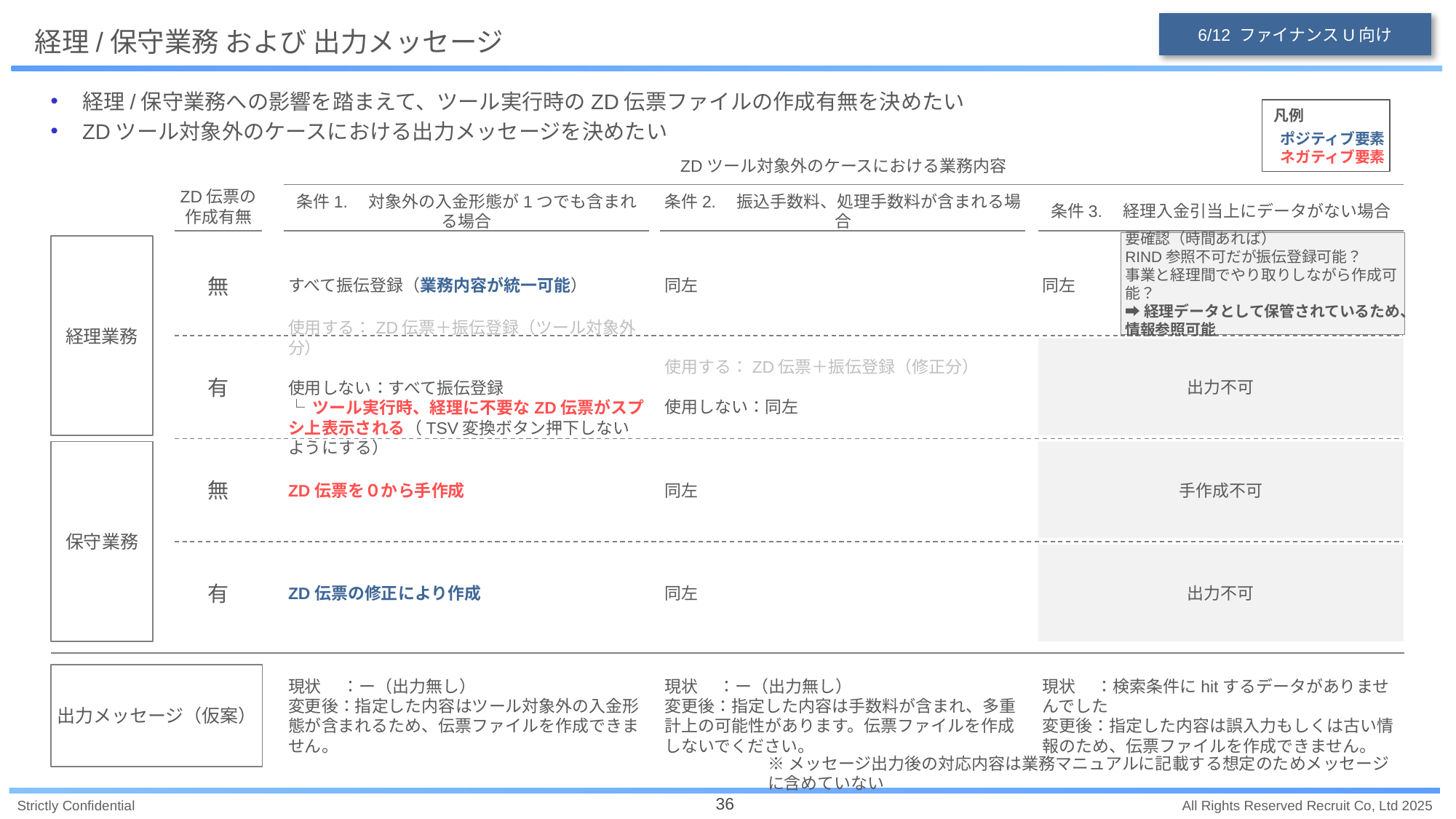

6/12 ファイナンスU向け
# 経理/保守業務 および 出力メッセージ
経理/保守業務への影響を踏まえて、ツール実行時のZD伝票ファイルの作成有無を決めたい
ZDツール対象外のケースにおける出力メッセージを決めたい

凡例
ポジティブ要素
ネガティブ要素
ZD伝票の
作成有無
ZDツール対象外のケースにおける業務内容
条件1.　対象外の入金形態が1つでも含まれる場合
条件2.　振込手数料、処理手数料が含まれる場合
条件3.　経理入金引当上にデータがない場合
要確認（時間あれば）
RIND参照不可だが振伝登録可能？
事業と経理間でやり取りしながら作成可能？
➡経理データとして保管されているため、情報参照可能
経理業務
すべて振伝登録（業務内容が統一可能）
同左
同左
無
使用する：ZD伝票＋振伝登録（修正分）

使用しない：同左
出力不可
使用する：ZD伝票＋振伝登録（ツール対象外分）

使用しない：すべて振伝登録
└ ツール実行時、経理に不要なZD伝票がスプシ上表示される（TSV変換ボタン押下しないようにする）
有
保守業務
手作成不可
ZD伝票を０から手作成
同左
無
出力不可
ZD伝票の修正により作成
同左
有
出力メッセージ（仮案）
現状　 ：ー（出力無し）
変更後：指定した内容はツール対象外の入金形態が含まれるため、伝票ファイルを作成できません。
現状　 ：ー（出力無し）
変更後：指定した内容は手数料が含まれ、多重計上の可能性があります。伝票ファイルを作成しないでください。
現状　 ：検索条件にhitするデータがありませんでした
変更後：指定した内容は誤入力もしくは古い情報のため、伝票ファイルを作成できません。
※メッセージ出力後の対応内容は業務マニュアルに記載する想定のためメッセージに含めていない
36